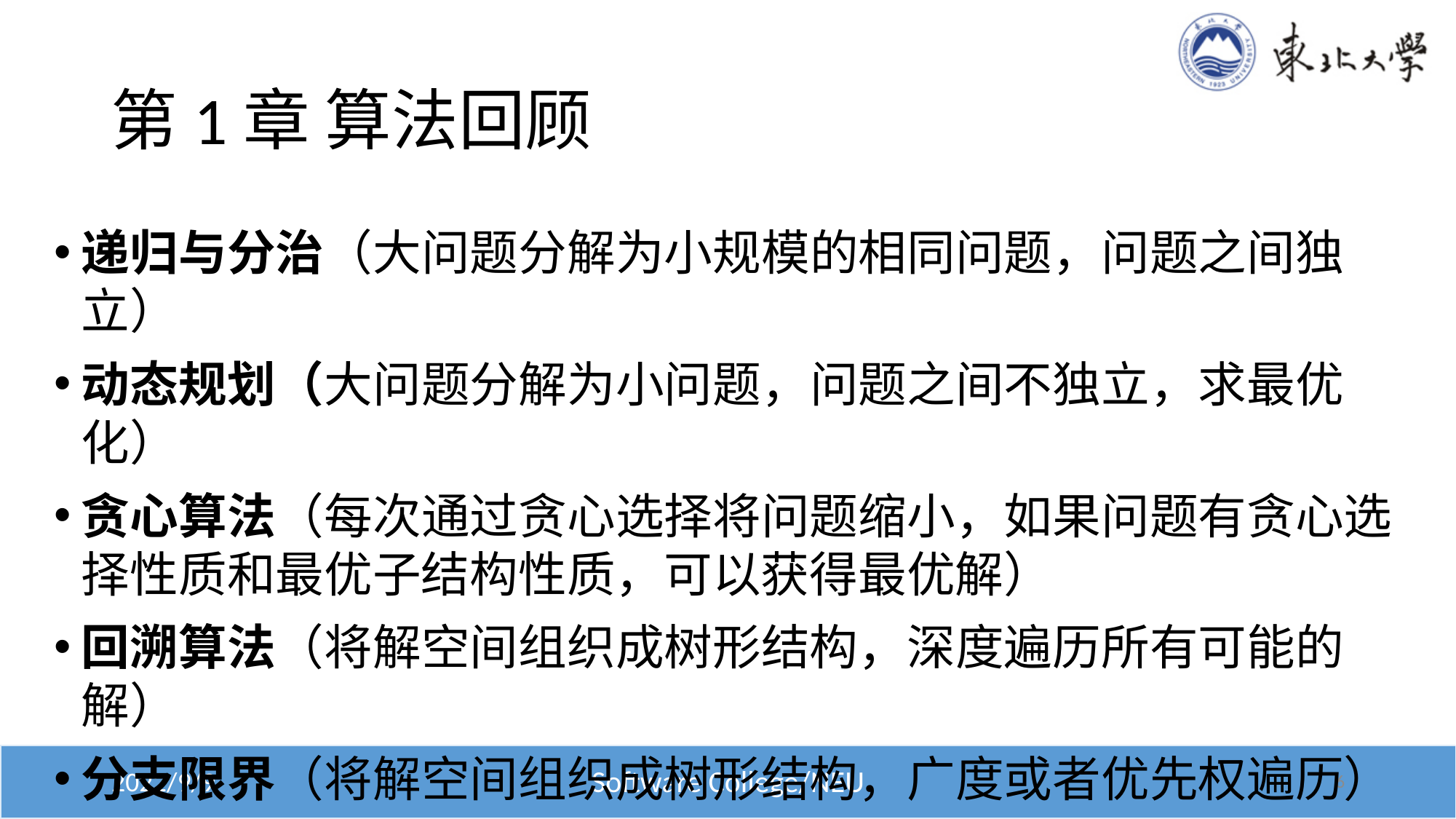

# 第1章 算法回顾
递归与分治（大问题分解为小规模的相同问题，问题之间独立）
动态规划（大问题分解为小问题，问题之间不独立，求最优化）
贪心算法（每次通过贪心选择将问题缩小，如果问题有贪心选择性质和最优子结构性质，可以获得最优解）
回溯算法（将解空间组织成树形结构，深度遍历所有可能的解）
分支限界（将解空间组织成树形结构，广度或者优先权遍历）